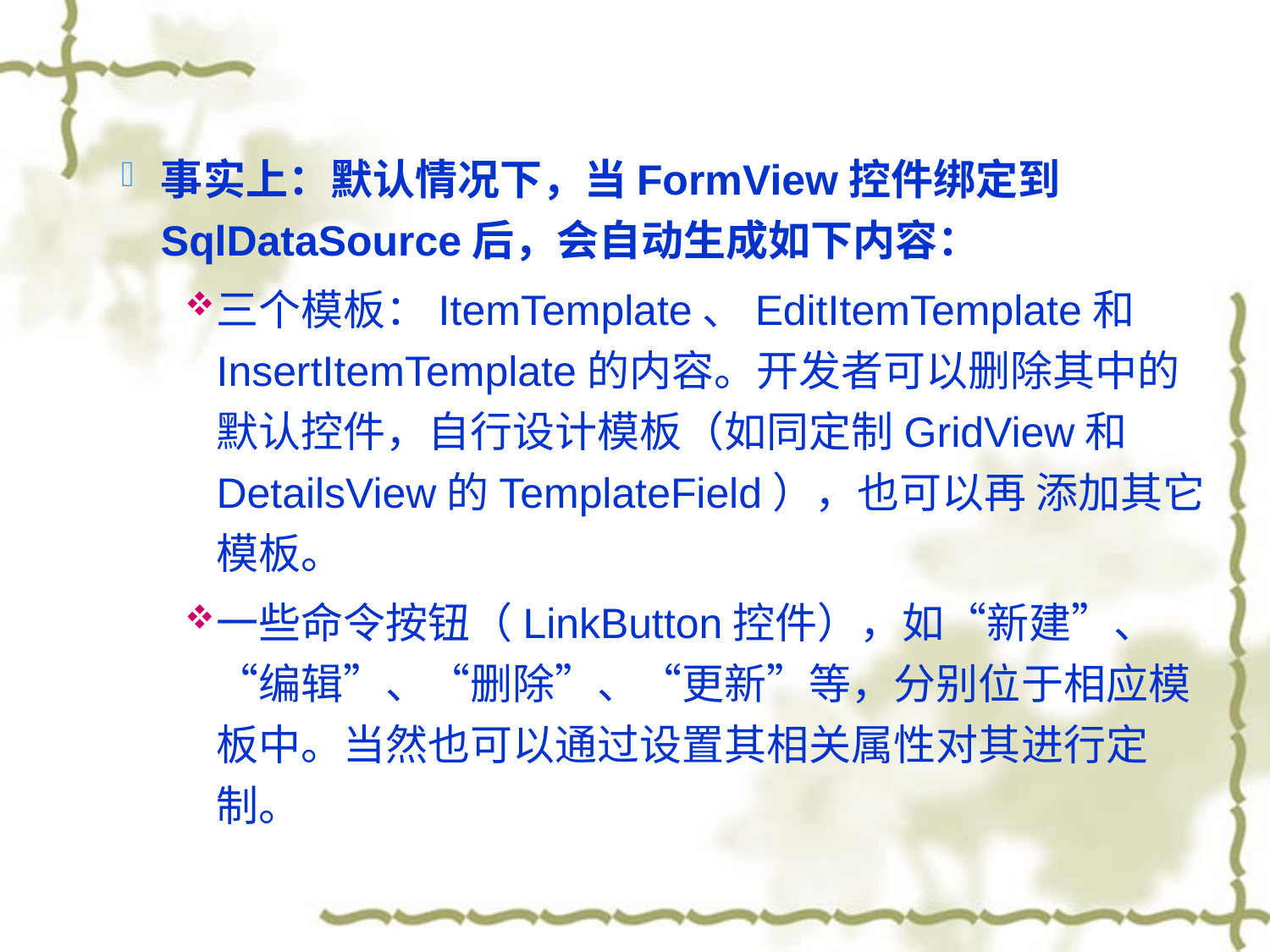

事实上：默认情况下，当FormView控件绑定到SqlDataSource后，会自动生成如下内容：
三个模板：ItemTemplate、EditItemTemplate和InsertItemTemplate的内容。开发者可以删除其中的默认控件，自行设计模板（如同定制GridView和DetailsView的TemplateField），也可以再 添加其它模板。
一些命令按钮（LinkButton控件），如“新建”、“编辑”、“删除”、“更新”等，分别位于相应模板中。当然也可以通过设置其相关属性对其进行定制。